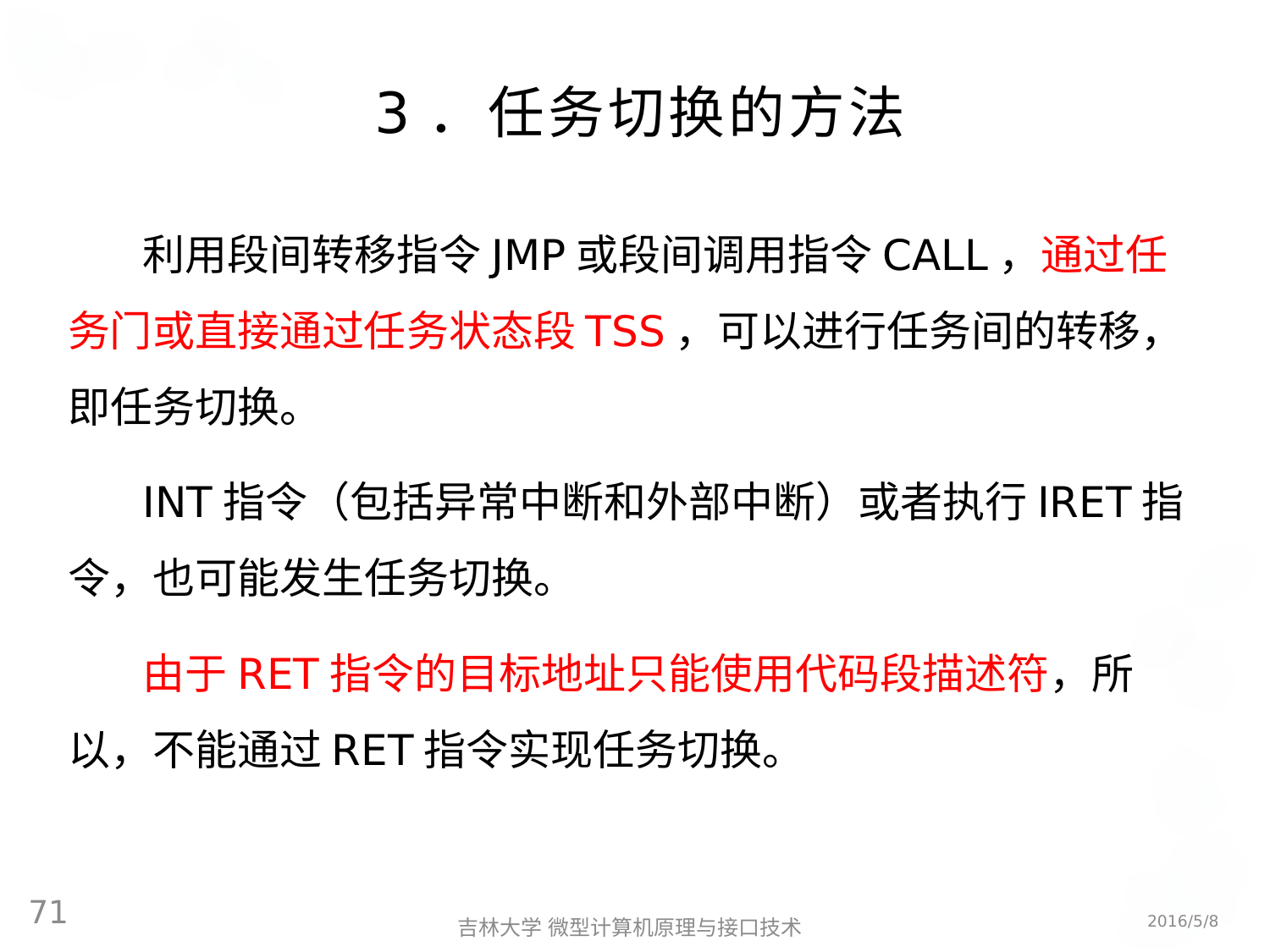

# 3．任务切换的方法
利用段间转移指令JMP或段间调用指令CALL，通过任务门或直接通过任务状态段TSS，可以进行任务间的转移，即任务切换。
INT指令（包括异常中断和外部中断）或者执行IRET指令，也可能发生任务切换。
由于RET指令的目标地址只能使用代码段描述符，所以，不能通过RET指令实现任务切换。
71
2016/5/8
吉林大学 微型计算机原理与接口技术